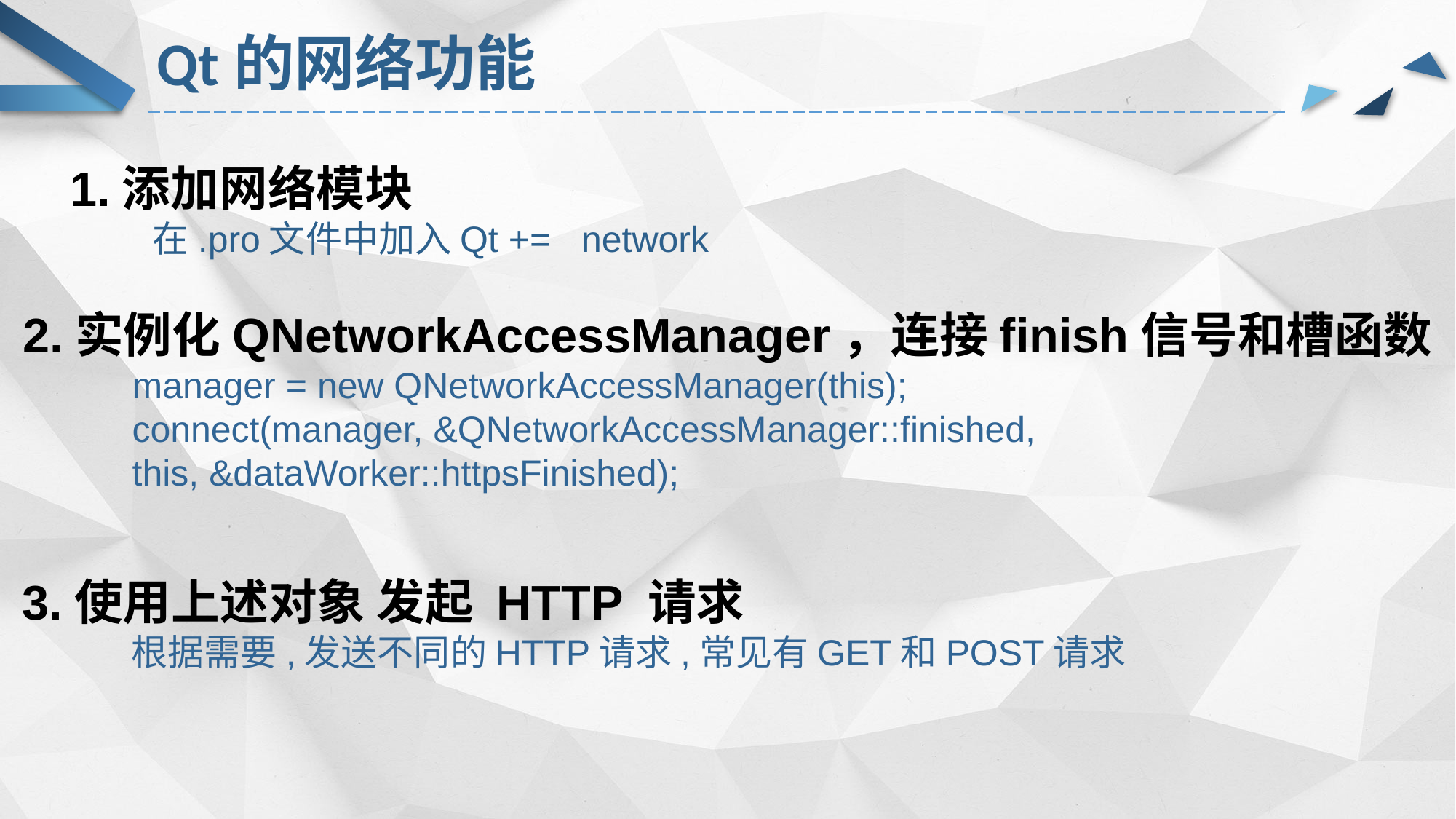

# Qt的网络功能
1.添加网络模块
         在.pro文件中加入Qt +=   network

2.实例化QNetworkAccessManager，连接finish信号和槽函数
     	manager = new QNetworkAccessManager(this);
	connect(manager, &QNetworkAccessManager::finished,
	this, &dataWorker::httpsFinished);
3.使用上述对象 发起 HTTP 请求
	根据需要,发送不同的HTTP请求,常见有GET和POST请求